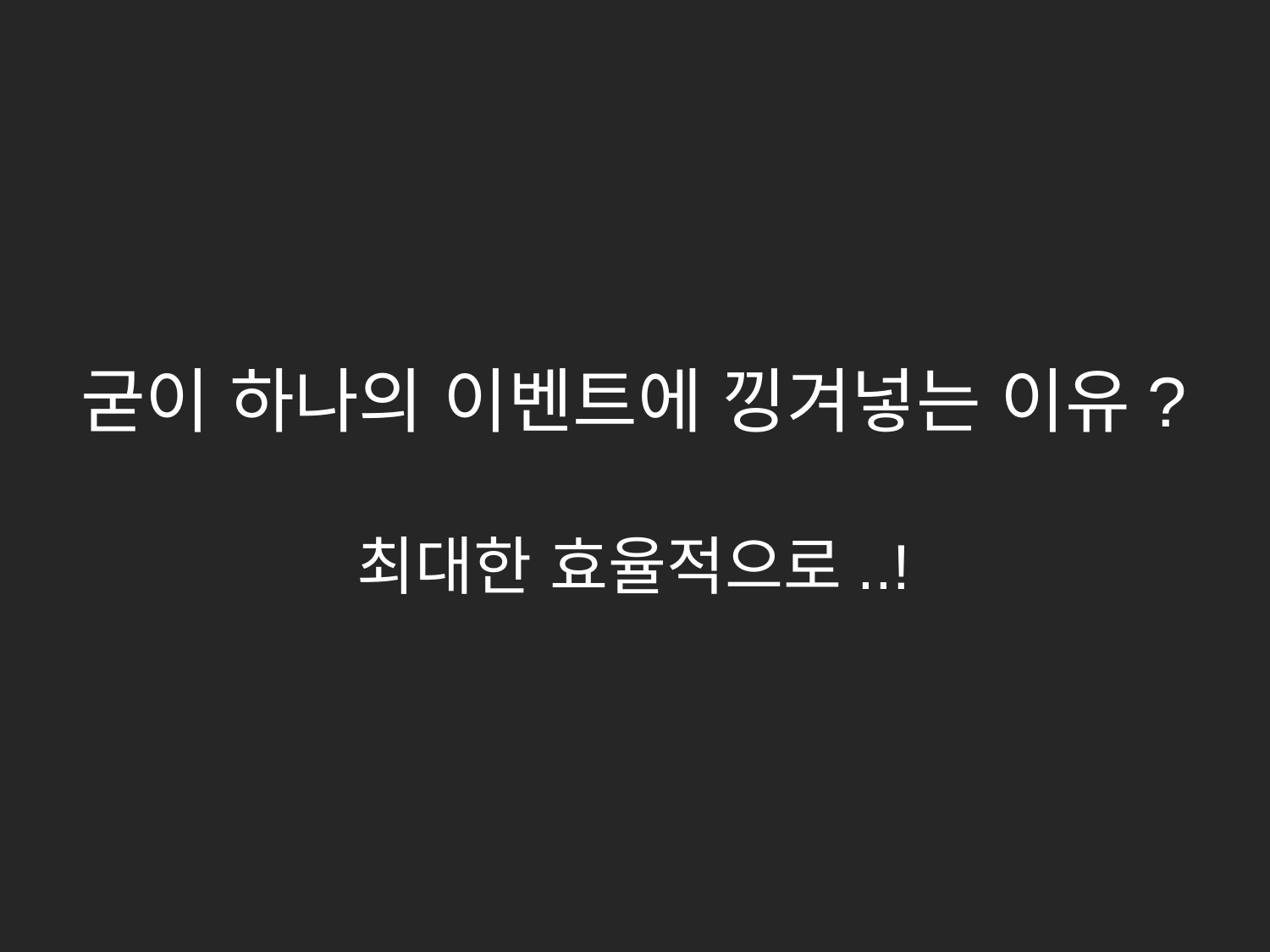

굳이 하나의 이벤트에 낑겨넣는 이유?

최대한 효율적으로..!